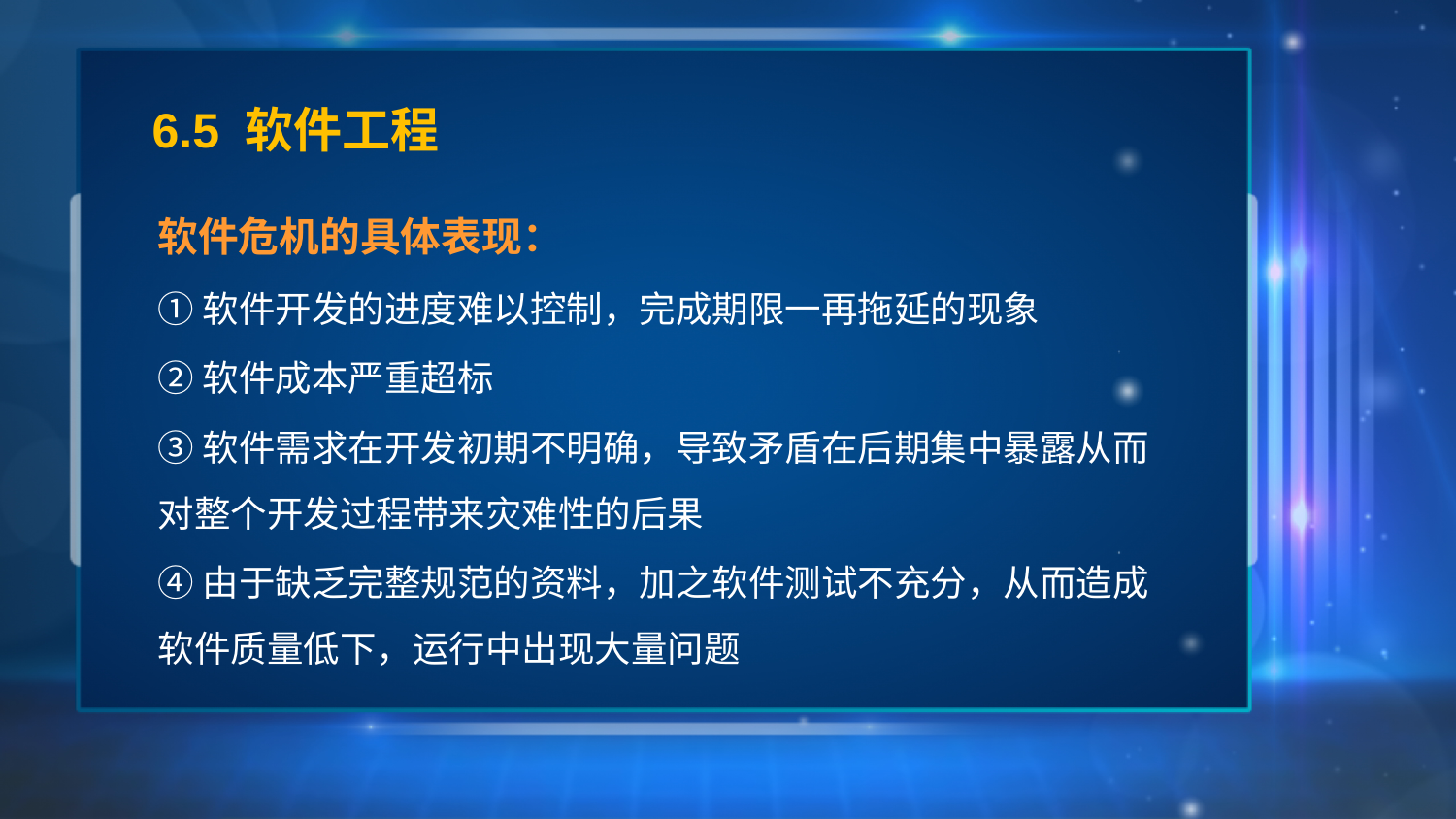

# 6.5 软件工程
软件危机的具体表现：
①软件开发的进度难以控制，完成期限一再拖延的现象
②软件成本严重超标
③软件需求在开发初期不明确，导致矛盾在后期集中暴露从而对整个开发过程带来灾难性的后果
④由于缺乏完整规范的资料，加之软件测试不充分，从而造成软件质量低下，运行中出现大量问题